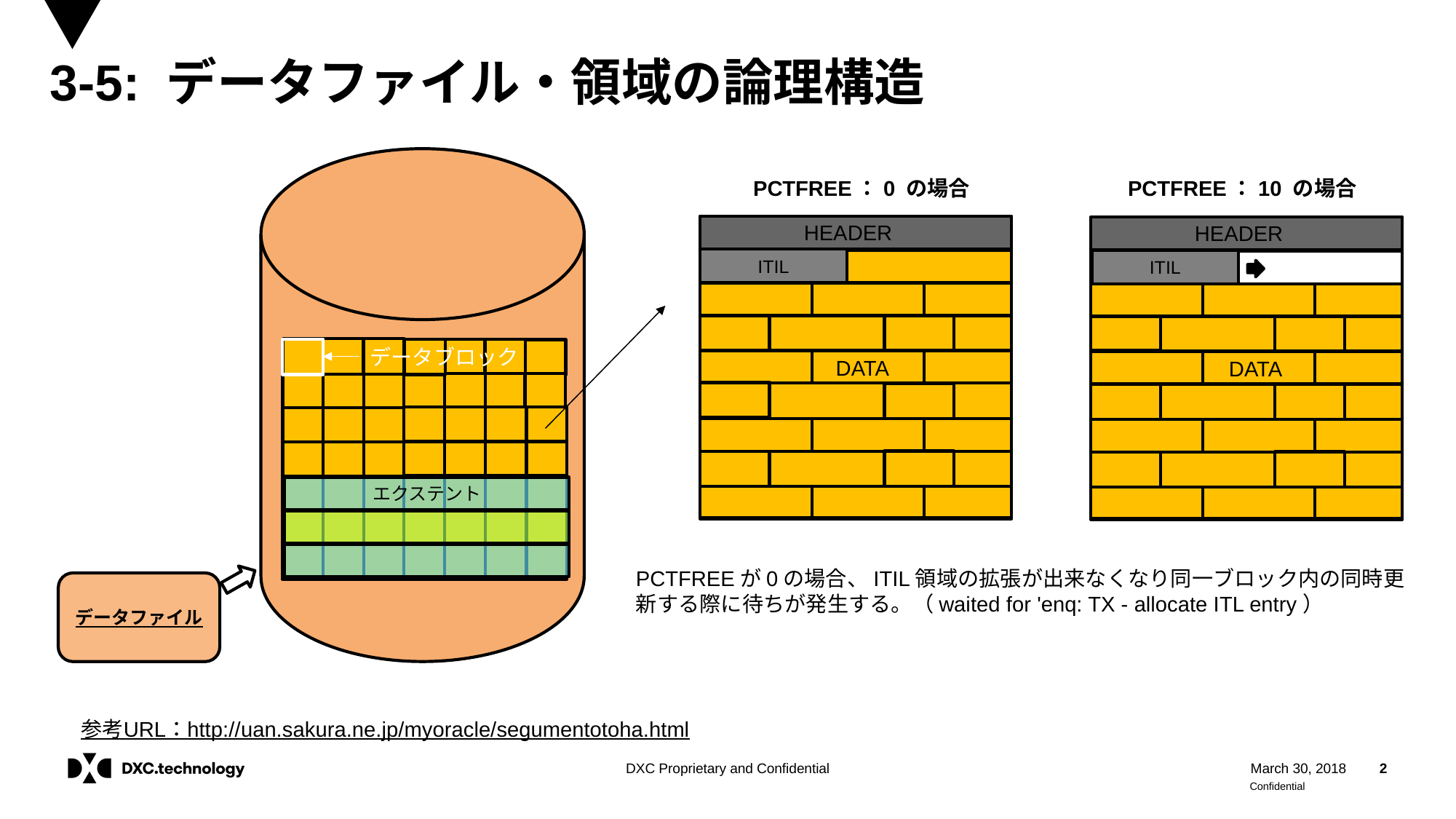

# 3-5: データファイル・領域の論理構造

PCTFREE：0 の場合
PCTFREE：10 の場合
HEADER
HEADER

ITIL
ITIL
ITIL

データブロック

DATA
DATA

エクステント

PCTFREEが0の場合、ITIL領域の拡張が出来なくなり同一ブロック内の同時更新する際に待ちが発生する。（waited for 'enq: TX - allocate ITL entry）

データファイル
参考URL：http://uan.sakura.ne.jp/myoracle/segumentotoha.html